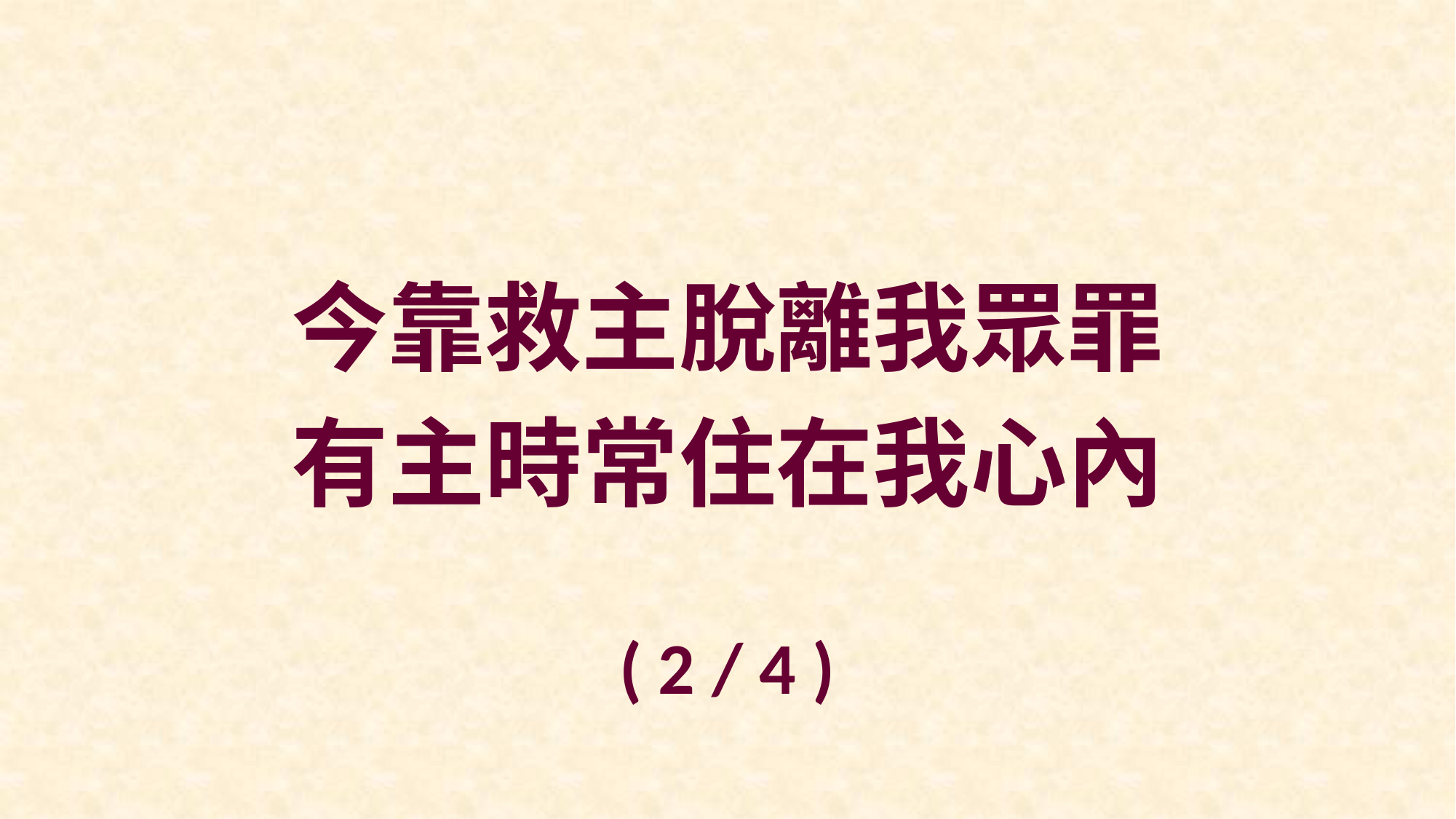

今靠救主脫離我眾罪
有主時常住在我心內
( 2 / 4 )